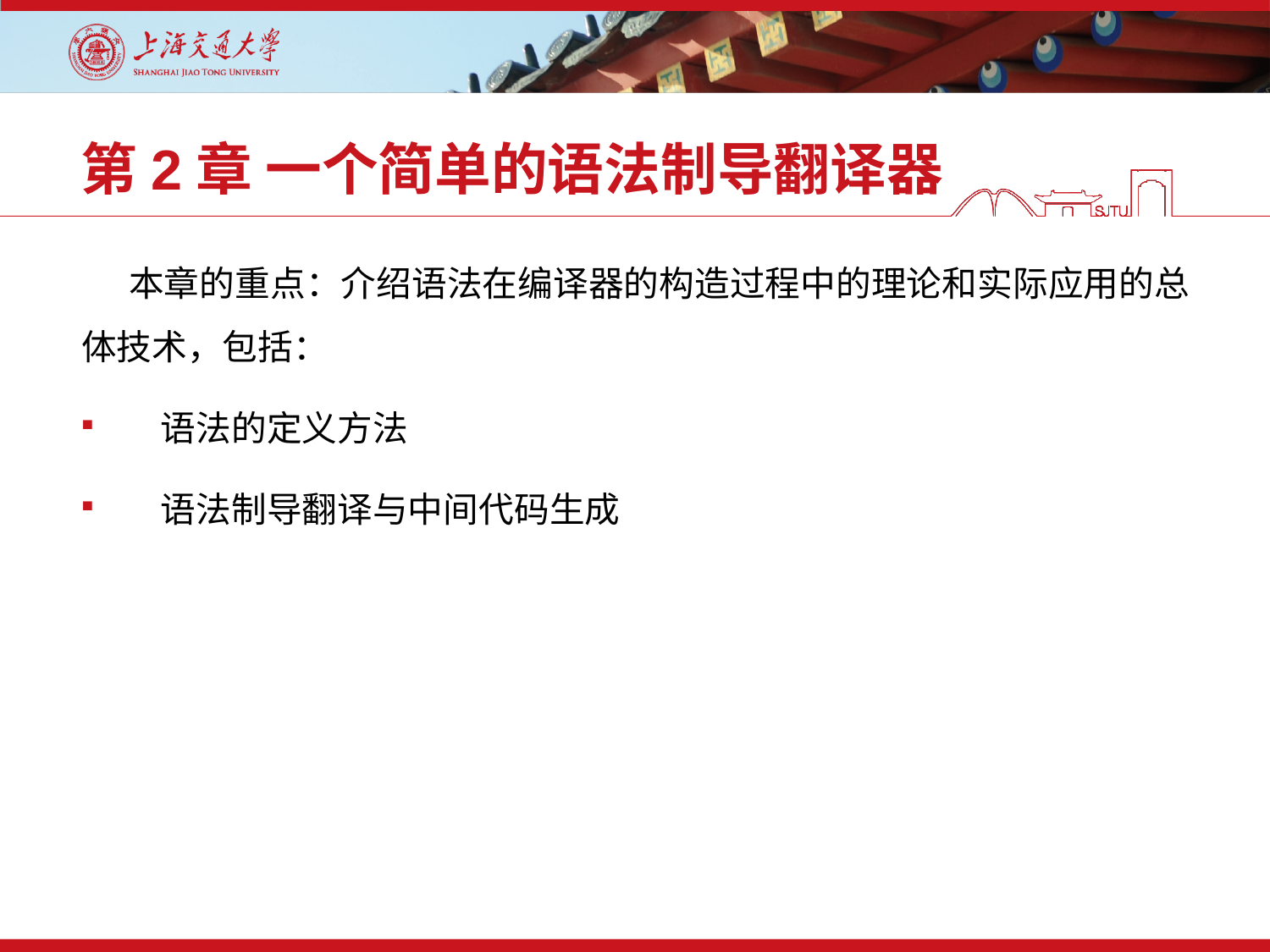

# 第2章 一个简单的语法制导翻译器
     本章的重点：介绍语法在编译器的构造过程中的理论和实际应用的总体技术，包括：
     语法的定义方法
     语法制导翻译与中间代码生成